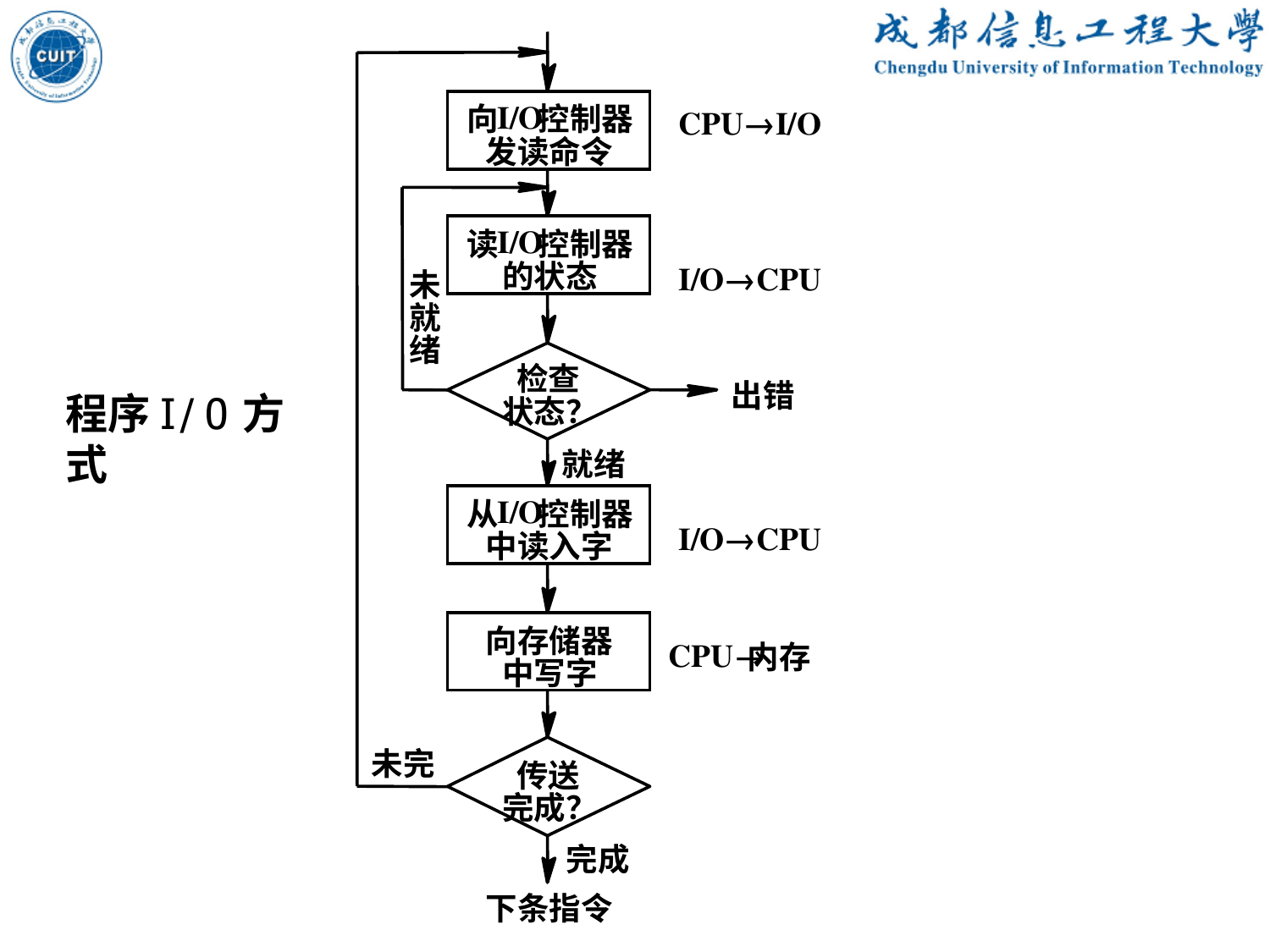

I/O
向
控制器
CPU→I/O
发读命令

I/O
读
控制器
的状态
I/O→CPU
未

就

绪

检查
出错

状态？

就绪

I/O
从
控制器
I/O→CPU
中读入字

向存储器
CPU→
内存
中写字

未完
传送

完成？

完成

下条指令
程序I/0方式